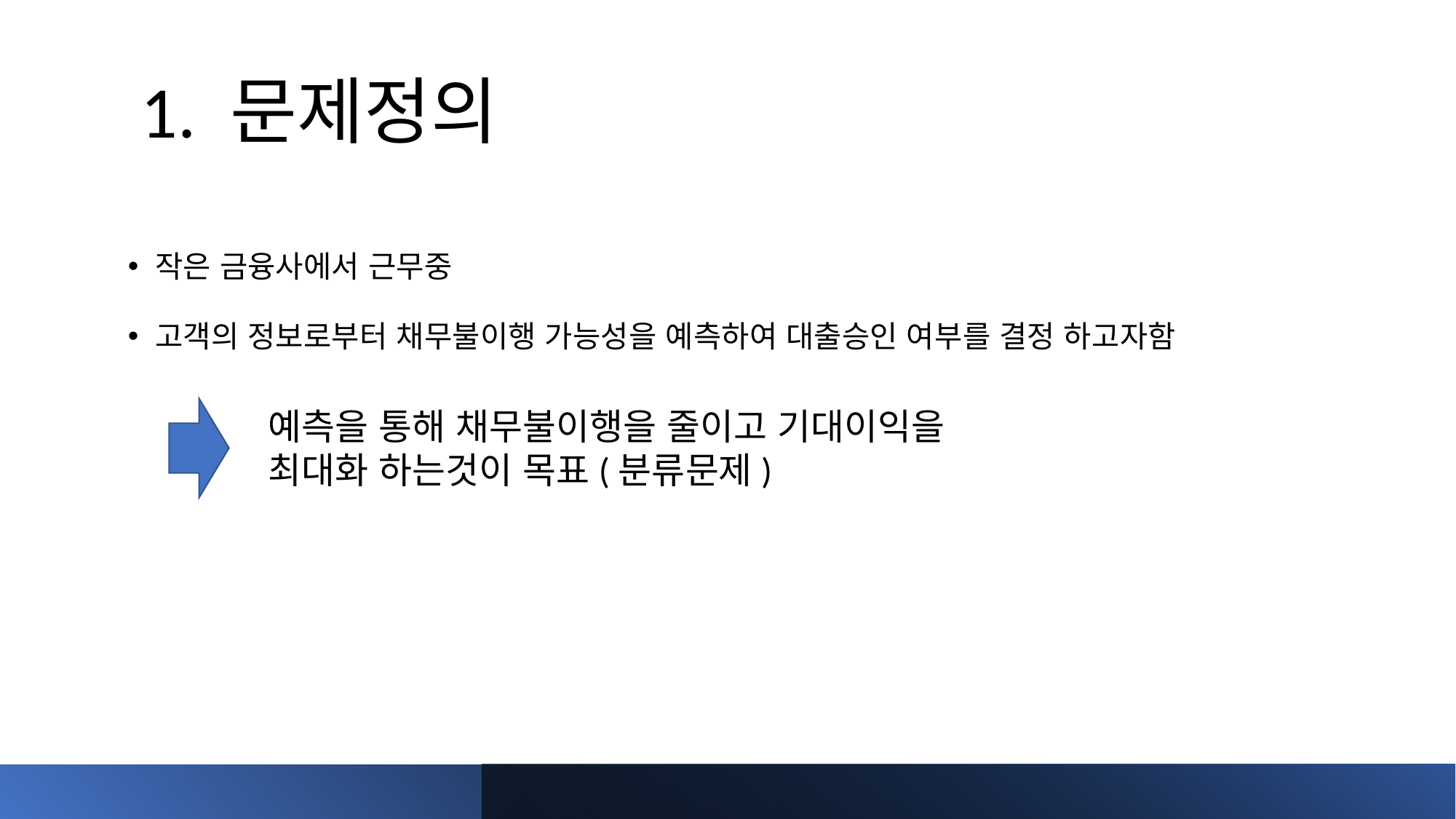

# 1. 문제정의
작은 금융사에서 근무중
고객의 정보로부터 채무불이행 가능성을 예측하여 대출승인 여부를 결정 하고자함

예측을 통해 채무불이행을 줄이고 기대이익을 최대화 하는것이 목표(분류문제)